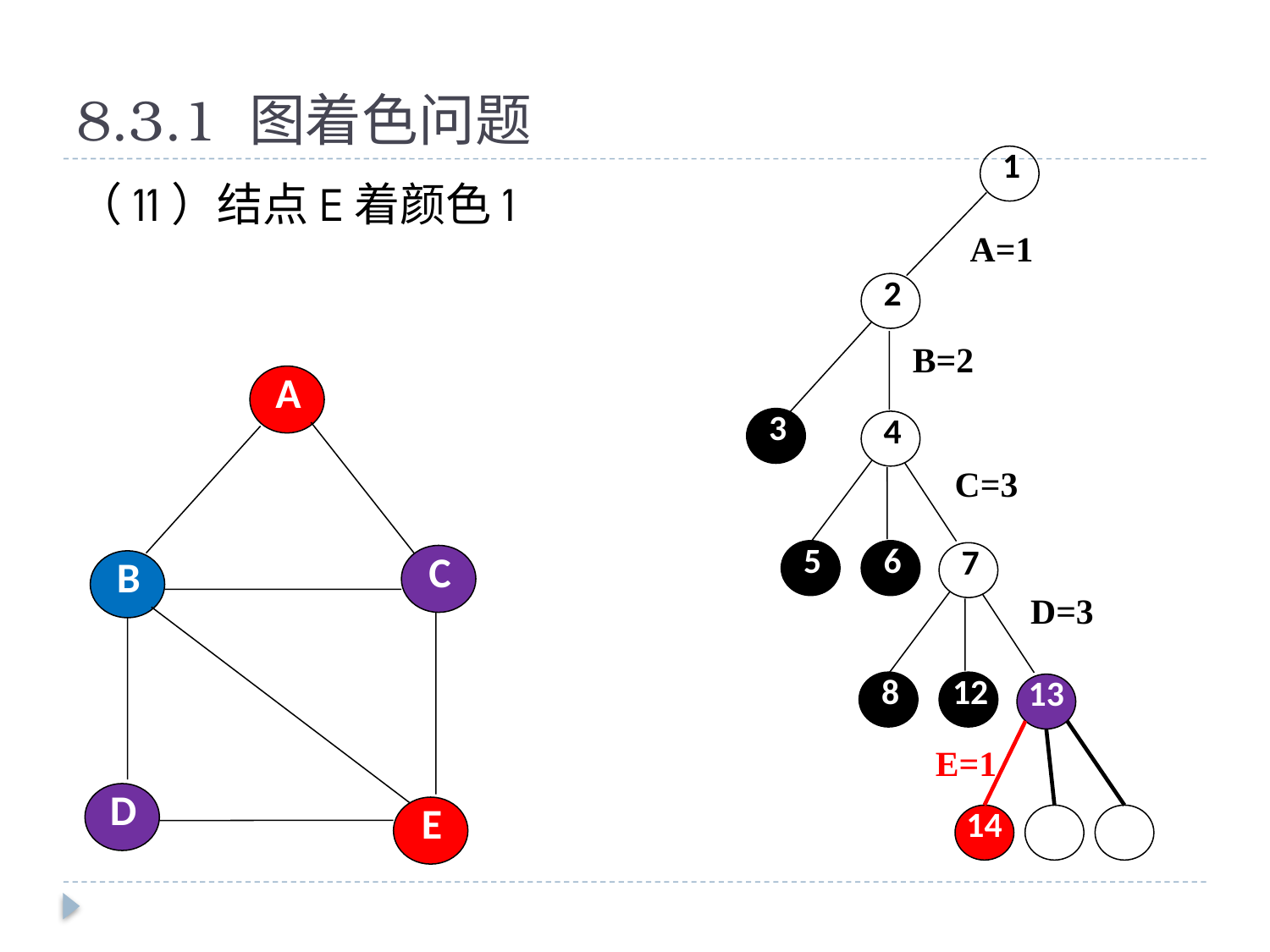

# 8.3.1 图着色问题
1
（11）结点E着颜色1

A=1
2

B=2
A

C
B

D
E

3
4

C=3
5
6
7

D=3

8
12
13
E=1
14